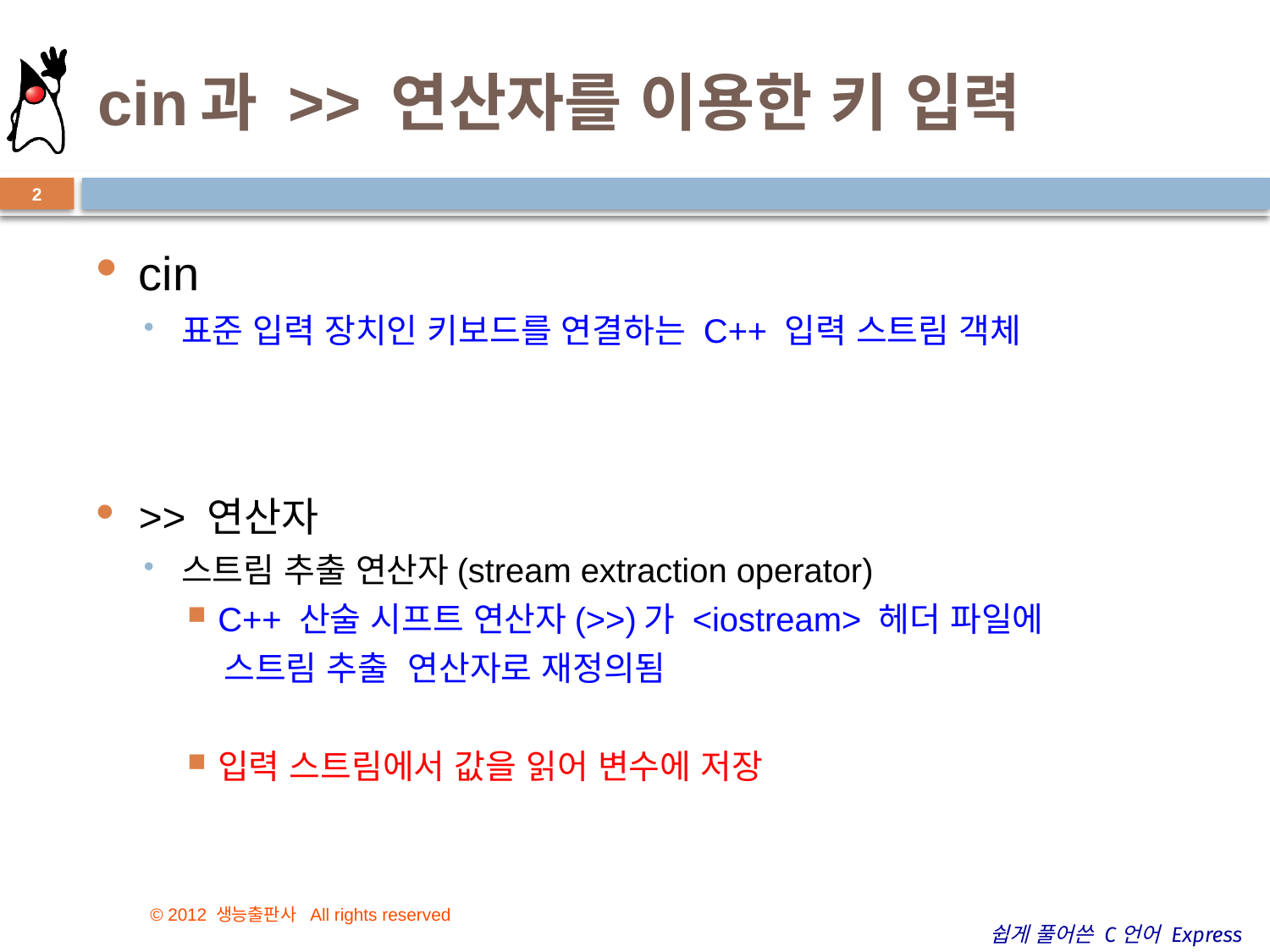

# cin과 >> 연산자를 이용한 키 입력
2
cin
표준 입력 장치인 키보드를 연결하는 C++ 입력 스트림 객체

>> 연산자
스트림 추출 연산자(stream extraction operator)
C++ 산술 시프트 연산자(>>)가 <iostream> 헤더 파일에
   스트림 추출  연산자로 재정의됨

입력 스트림에서 값을 읽어 변수에 저장